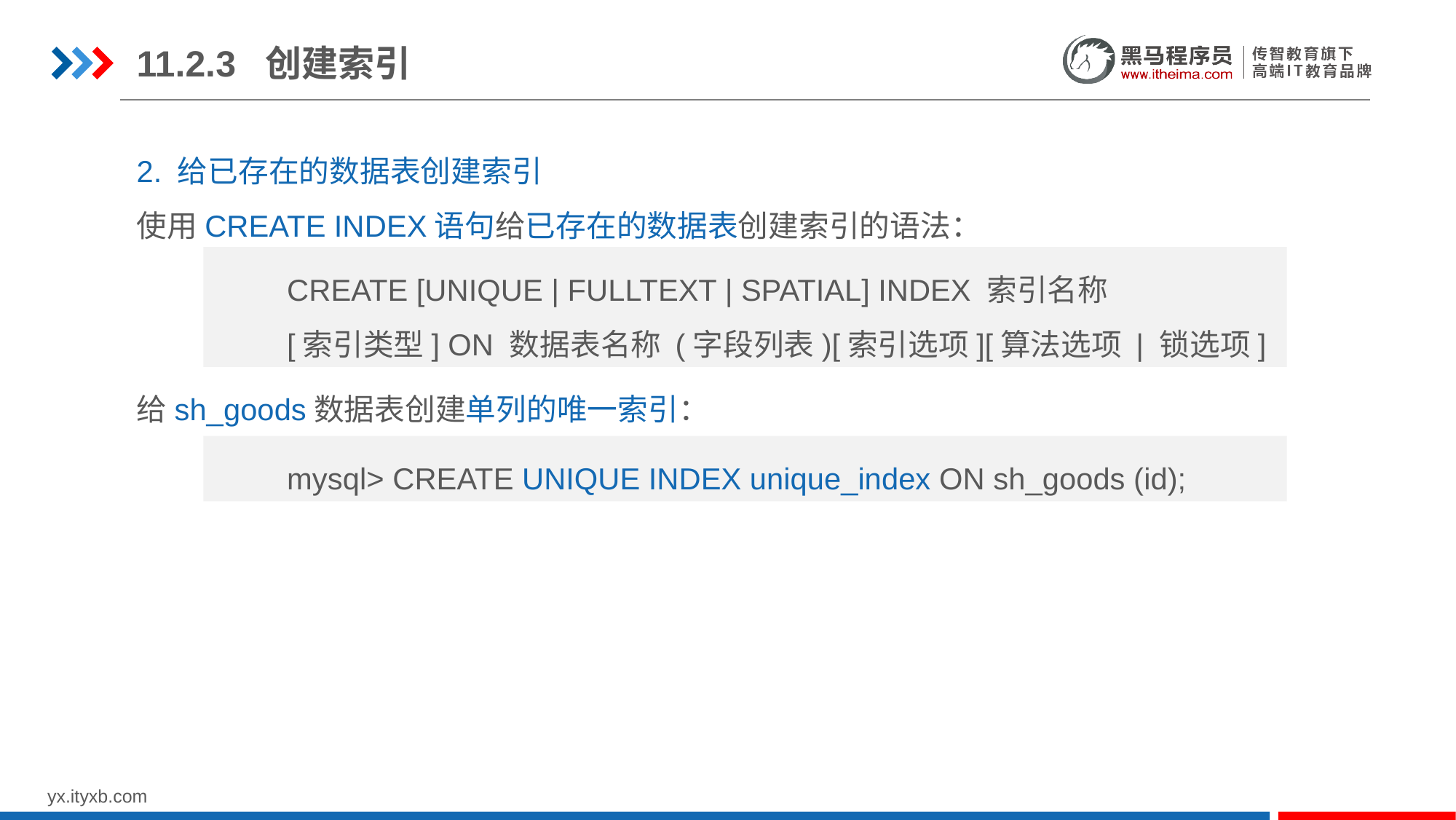

11.2.3  创建索引
2. 给已存在的数据表创建索引
使用CREATE INDEX语句给已存在的数据表创建索引的语法：
CREATE [UNIQUE | FULLTEXT | SPATIAL] INDEX 索引名称
[索引类型] ON 数据表名称 (字段列表)[索引选项][算法选项 | 锁选项]
给sh_goods数据表创建单列的唯一索引：
mysql> CREATE UNIQUE INDEX unique_index ON sh_goods (id);